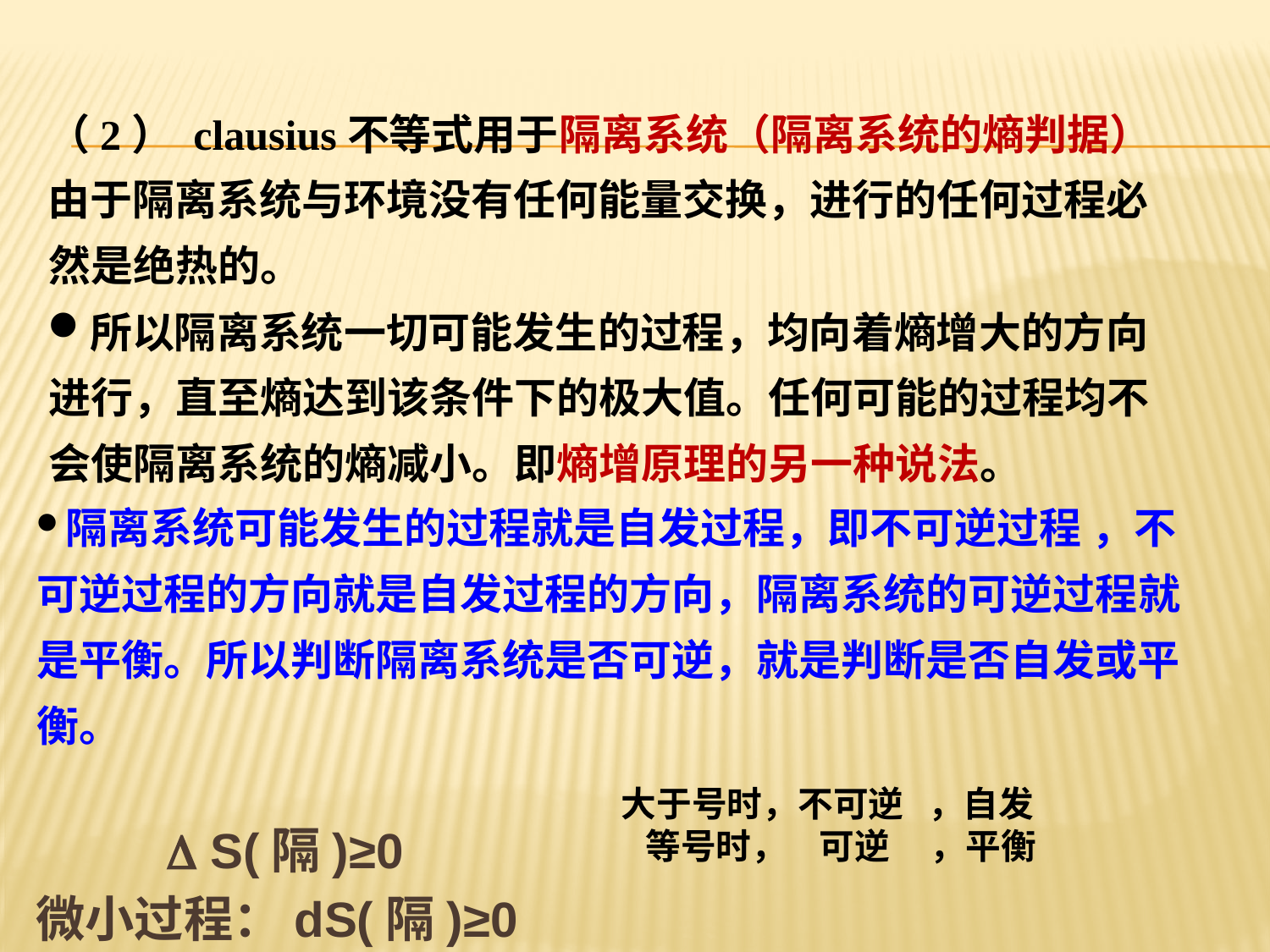

（2） clausius不等式用于隔离系统（隔离系统的熵判据）
由于隔离系统与环境没有任何能量交换，进行的任何过程必然是绝热的。
所以隔离系统一切可能发生的过程，均向着熵增大的方向进行，直至熵达到该条件下的极大值。任何可能的过程均不会使隔离系统的熵减小。即熵增原理的另一种说法。
隔离系统可能发生的过程就是自发过程，即不可逆过程 ，不可逆过程的方向就是自发过程的方向，隔离系统的可逆过程就是平衡。所以判断隔离系统是否可逆，就是判断是否自发或平衡。

           Δ S(隔)≥0
微小过程：dS(隔)≥0
，
大于号时，不可逆   ，自发
  等号时，    可逆     ，平衡